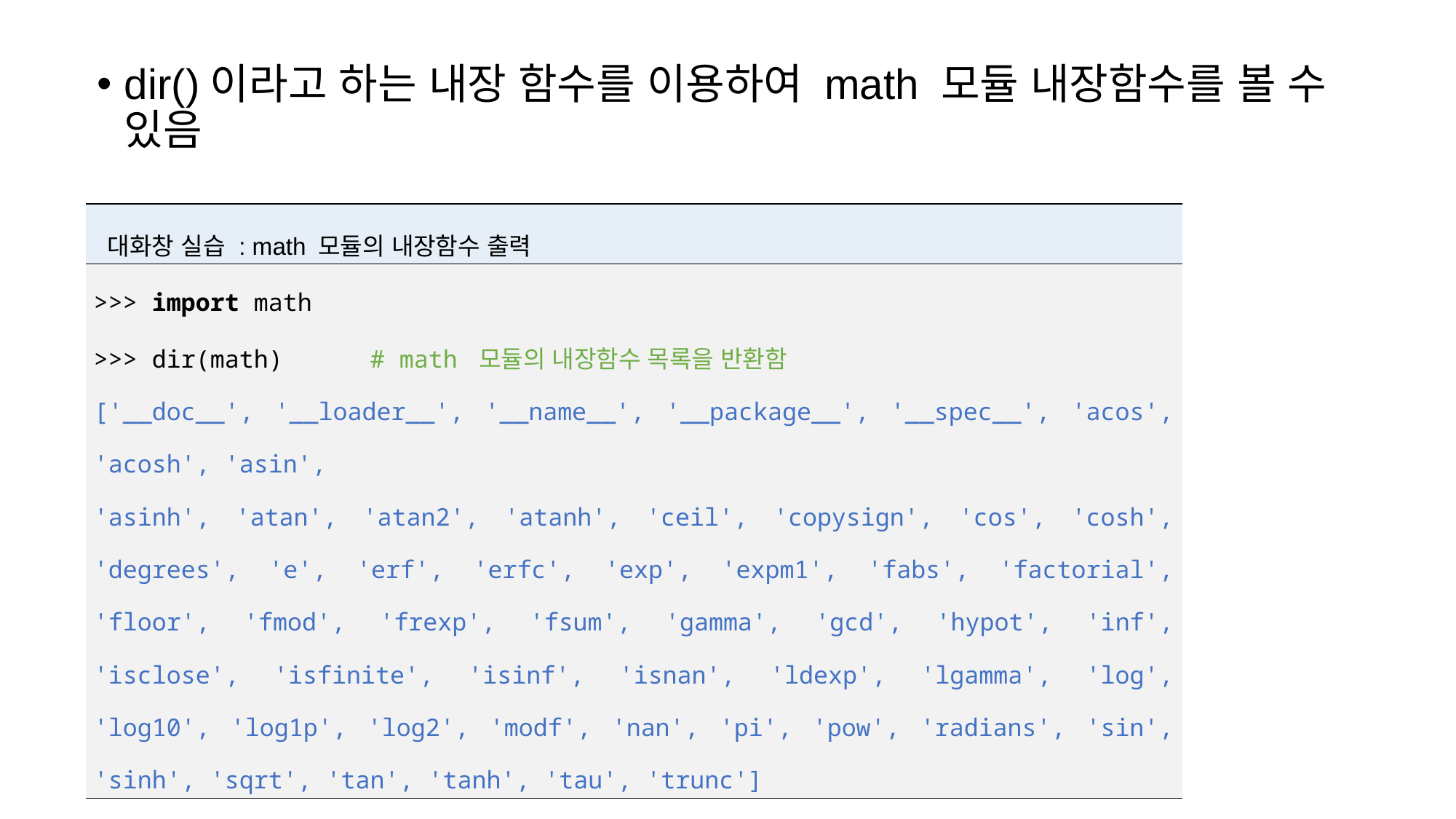

dir()이라고 하는 내장 함수를 이용하여 math 모듈 내장함수를 볼 수 있음

| 대화창 실습 : math 모듈의 내장함수 출력 |
| --- |
| >>> import math >>> dir(math) # math 모듈의 내장함수 목록을 반환함 ['\_\_doc\_\_', '\_\_loader\_\_', '\_\_name\_\_', '\_\_package\_\_', '\_\_spec\_\_', 'acos', 'acosh', 'asin', 'asinh', 'atan', 'atan2', 'atanh', 'ceil', 'copysign', 'cos', 'cosh', 'degrees', 'e', 'erf', 'erfc', 'exp', 'expm1', 'fabs', 'factorial', 'floor', 'fmod', 'frexp', 'fsum', 'gamma', 'gcd', 'hypot', 'inf', 'isclose', 'isfinite', 'isinf', 'isnan', 'ldexp', 'lgamma', 'log', 'log10', 'log1p', 'log2', 'modf', 'nan', 'pi', 'pow', 'radians', 'sin', 'sinh', 'sqrt', 'tan', 'tanh', 'tau', 'trunc'] |